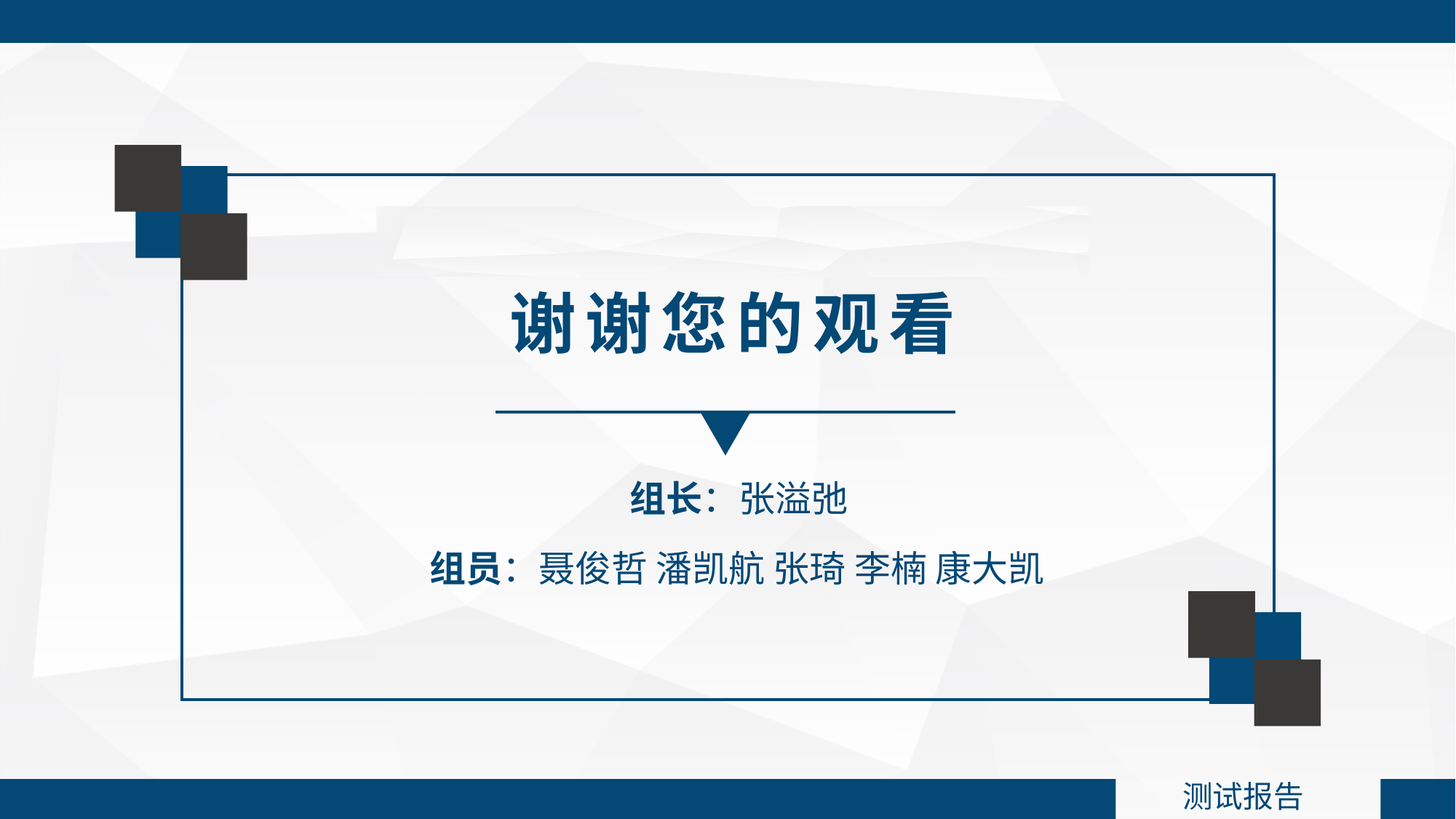

谢谢您的观看

组长：张溢弛
组员：聂俊哲 潘凯航 张琦 李楠 康大凯

测试报告